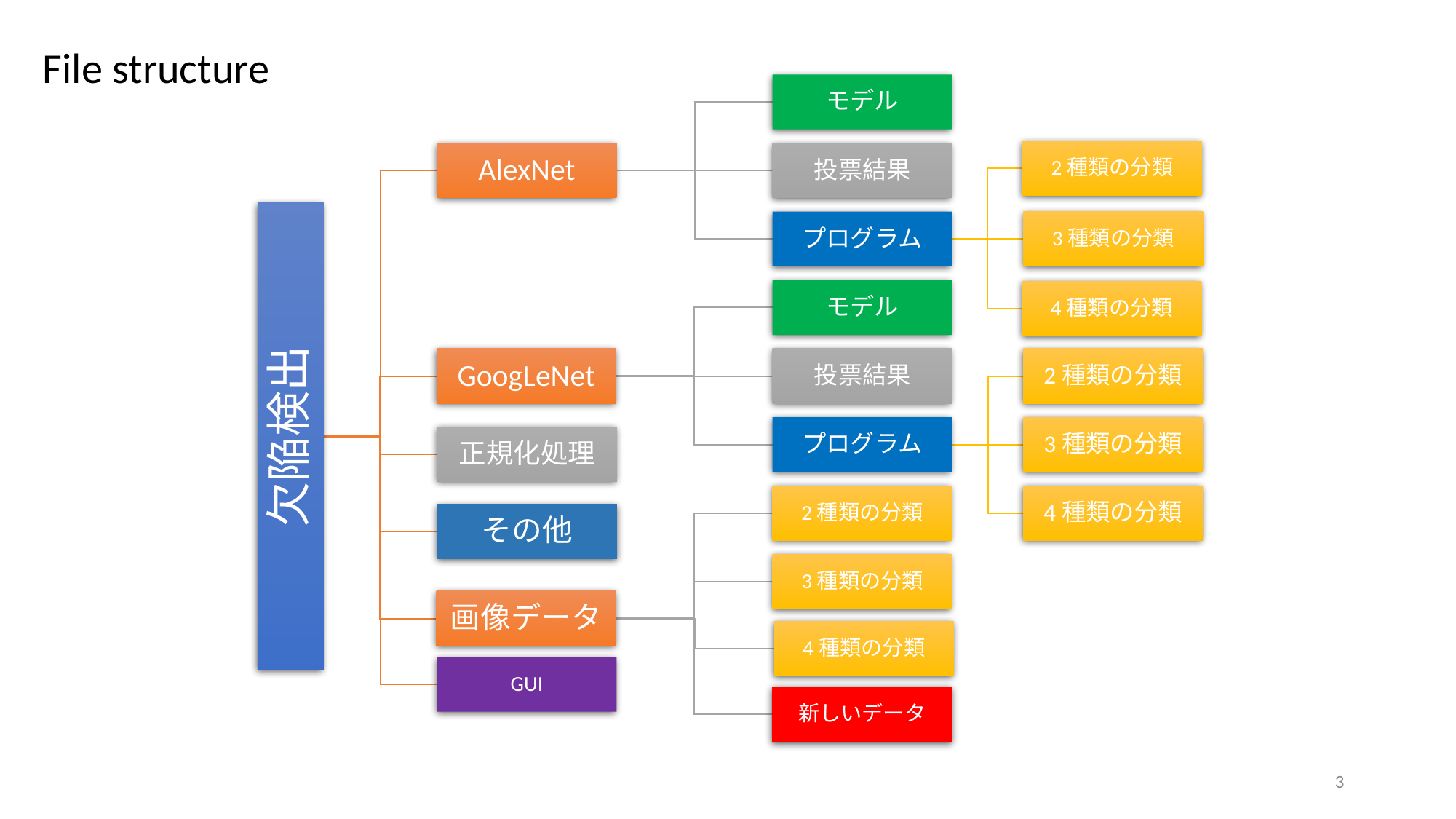

File structure

欠陥検出
AlexNet
モデル
投票結果
プログラム
2種類の分類
3種類の分類
4種類の分類
GoogLeNet
モデル
投票結果
プログラム
2種類の分類
3種類の分類
4種類の分類
正規化処理
その他
画像データ
2種類の分類
3種類の分類
4種類の分類
新しいデータ
GUI
3